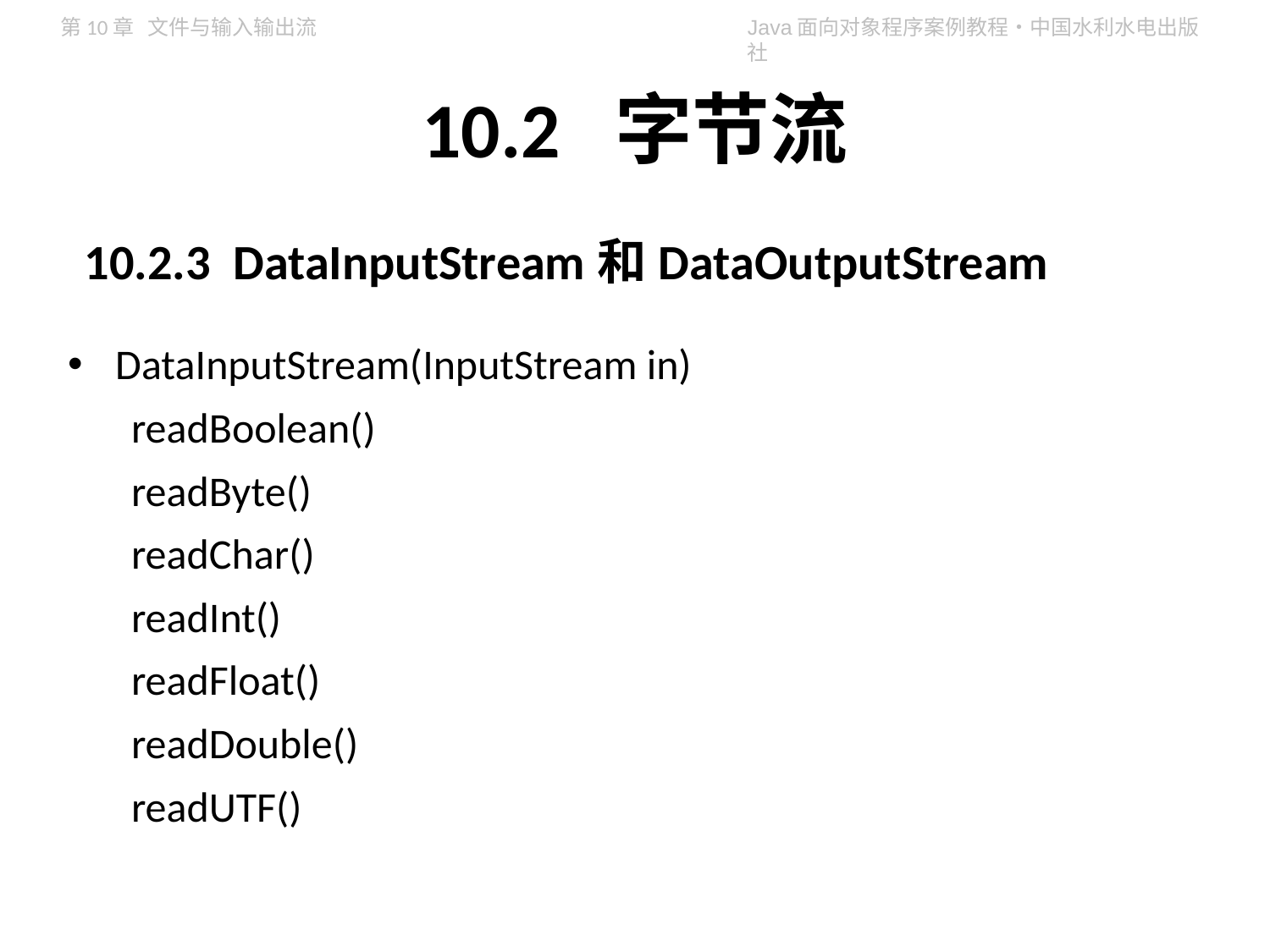

# 10.2  字节流
10.2.3  DataInputStream和DataOutputStream
DataInputStream(InputStream in)
readBoolean()
readByte()
readChar()
readInt()
readFloat()
readDouble()
readUTF()